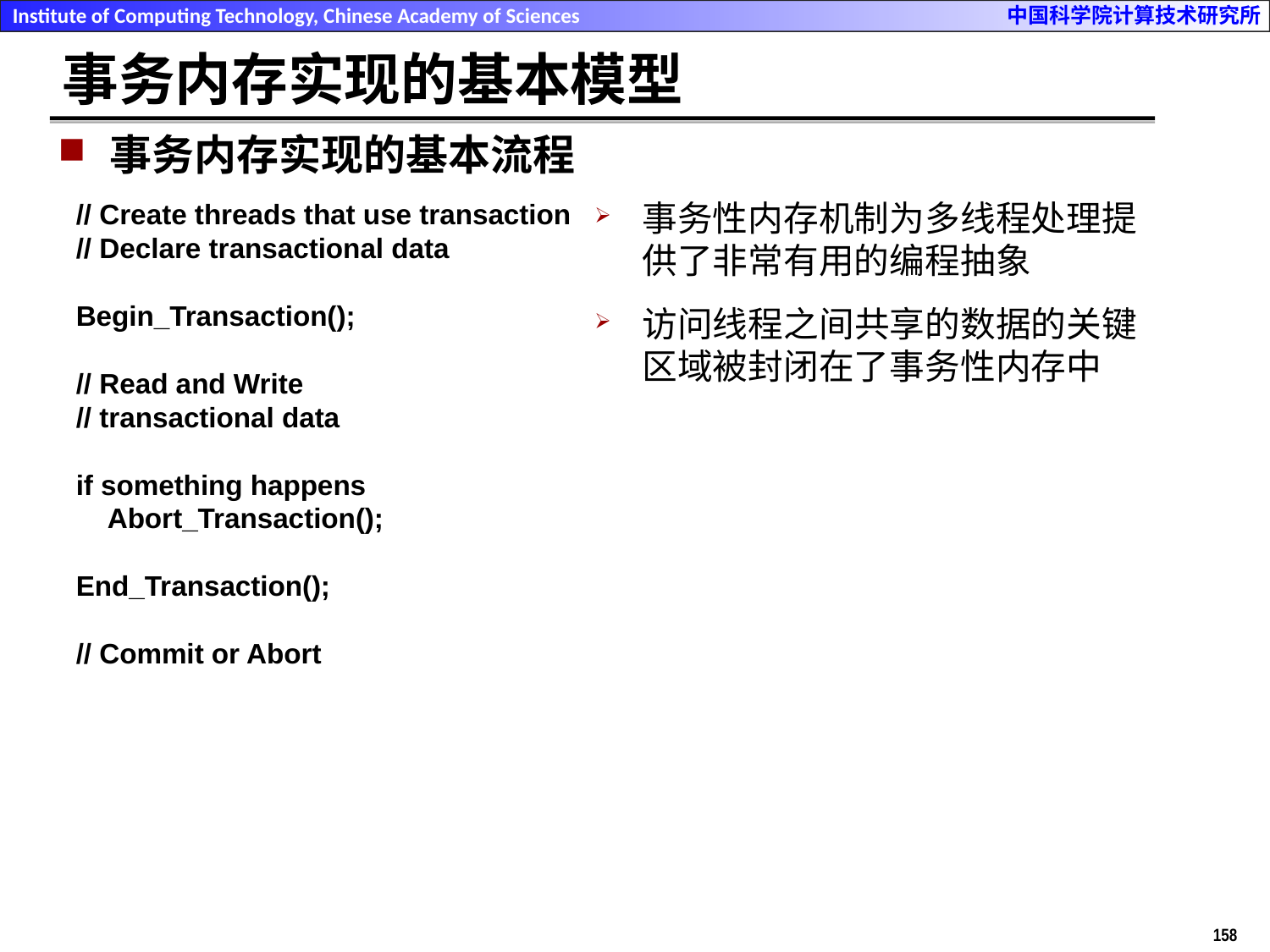

# 事务内存实现的基本模型
事务内存实现的基本流程
// Create threads that use transaction
// Declare transactional data

Begin_Transaction();

// Read and Write
// transactional data

if something happens
    Abort_Transaction();

End_Transaction();

// Commit or Abort
事务性内存机制为多线程处理提供了非常有用的编程抽象
访问线程之间共享的数据的关键区域被封闭在了事务性内存中